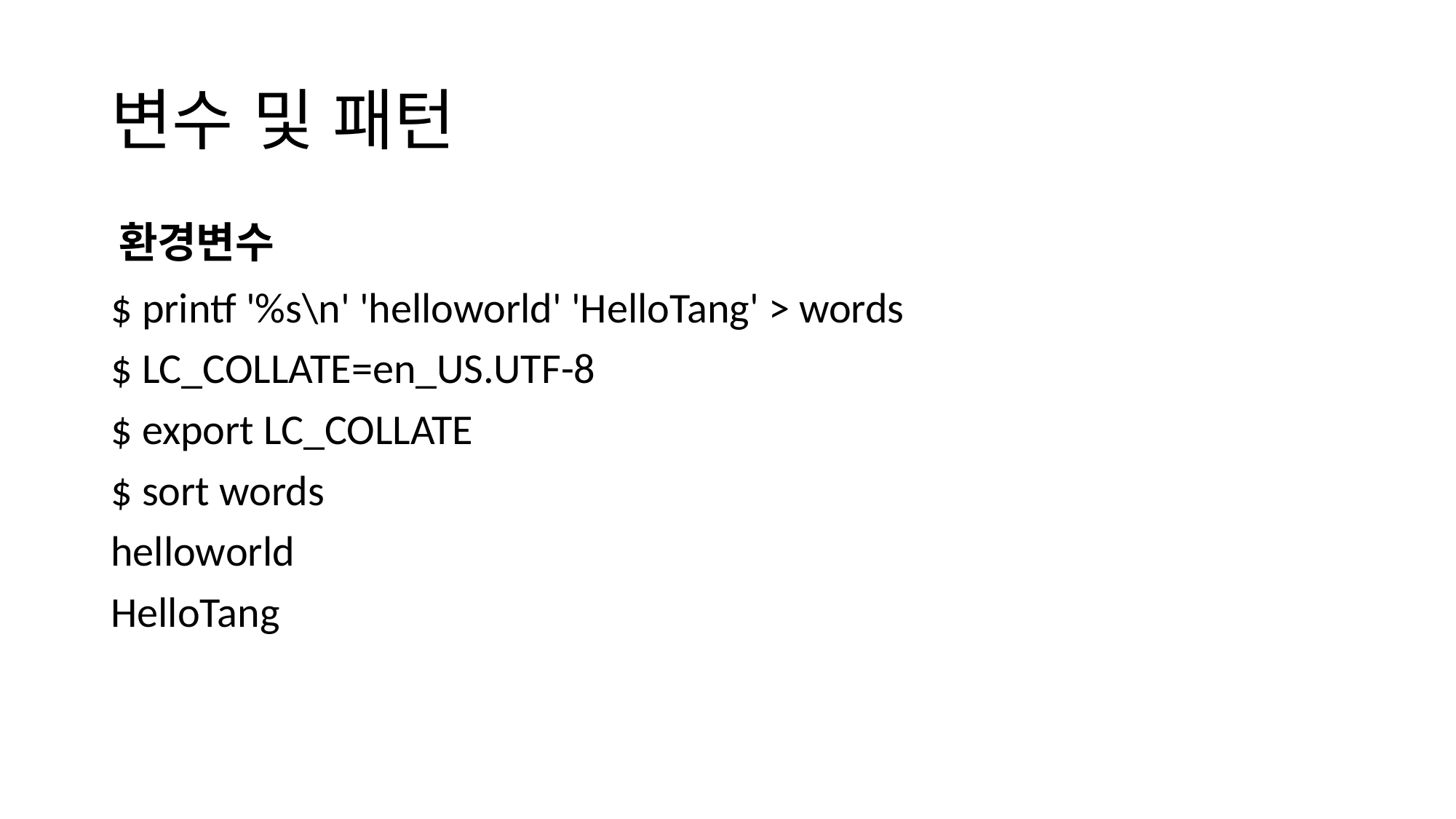

# 변수 및 패턴
환경변수
$ printf '%s\n' 'helloworld' 'HelloTang' > words
$ LC_COLLATE=en_US.UTF-8
$ export LC_COLLATE
$ sort words
helloworld
HelloTang